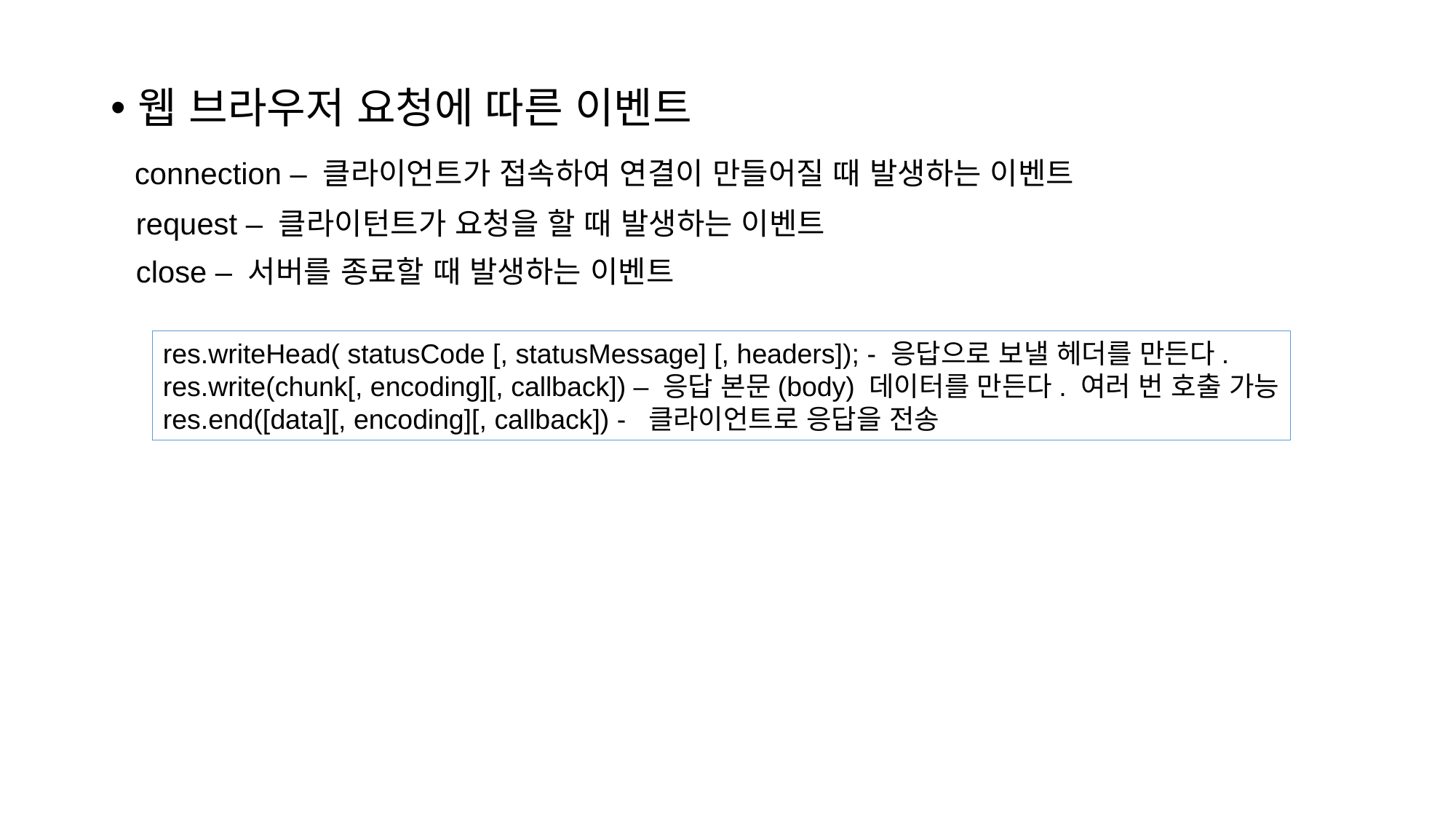

웹 브라우저 요청에 따른 이벤트
  connection – 클라이언트가 접속하여 연결이 만들어질 때 발생하는 이벤트
   request – 클라이턴트가 요청을 할 때 발생하는 이벤트
   close – 서버를 종료할 때 발생하는 이벤트
res.writeHead( statusCode [, statusMessage] [, headers]); - 응답으로 보낼 헤더를 만든다.
res.write(chunk[, encoding][, callback]) – 응답 본문(body) 데이터를 만든다. 여러 번 호출 가능
res.end([data][, encoding][, callback]) -  클라이언트로 응답을 전송